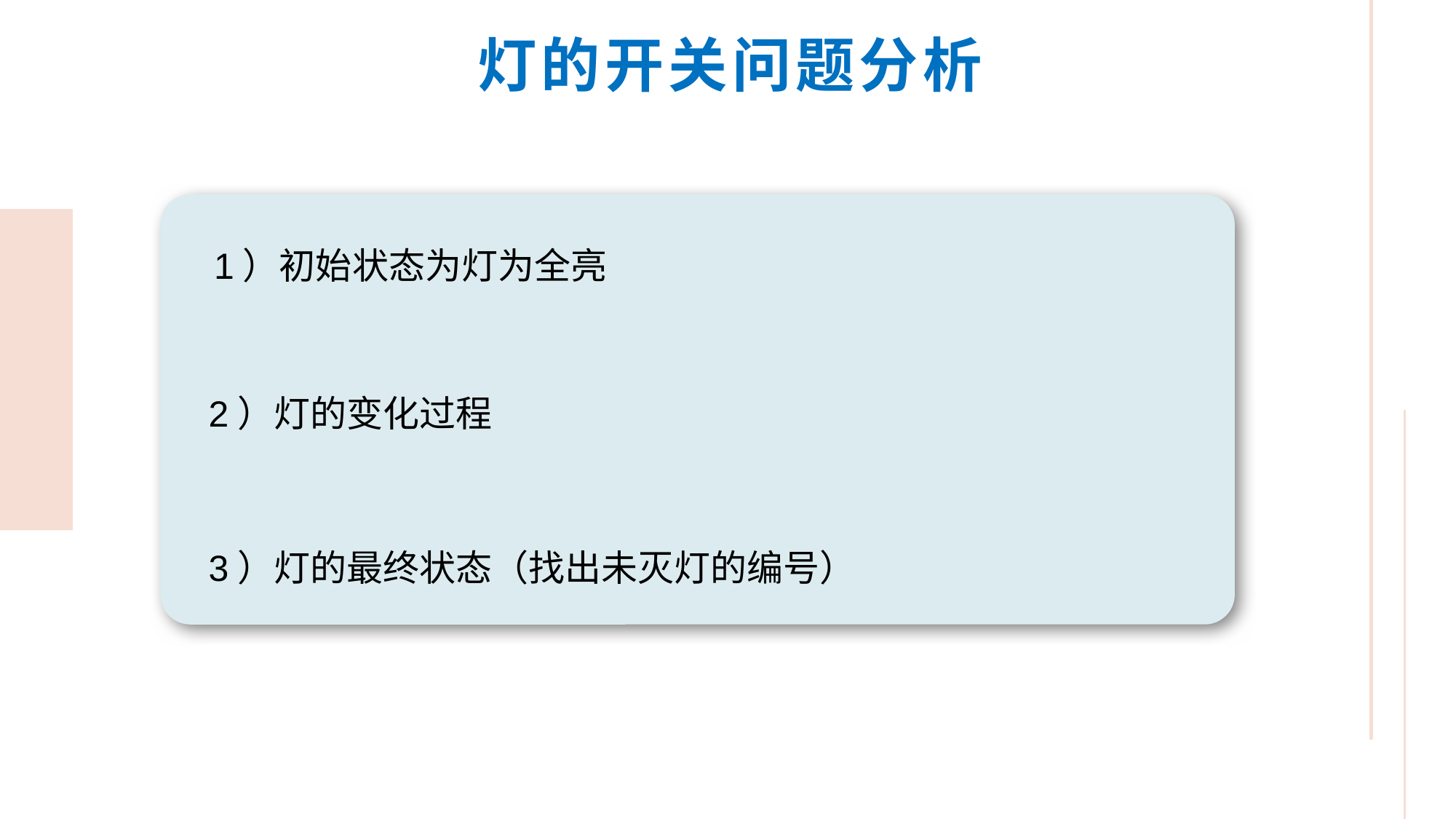

灯的开关问题分析

1）初始状态为灯为全亮
2）灯的变化过程
3）灯的最终状态（找出未灭灯的编号）